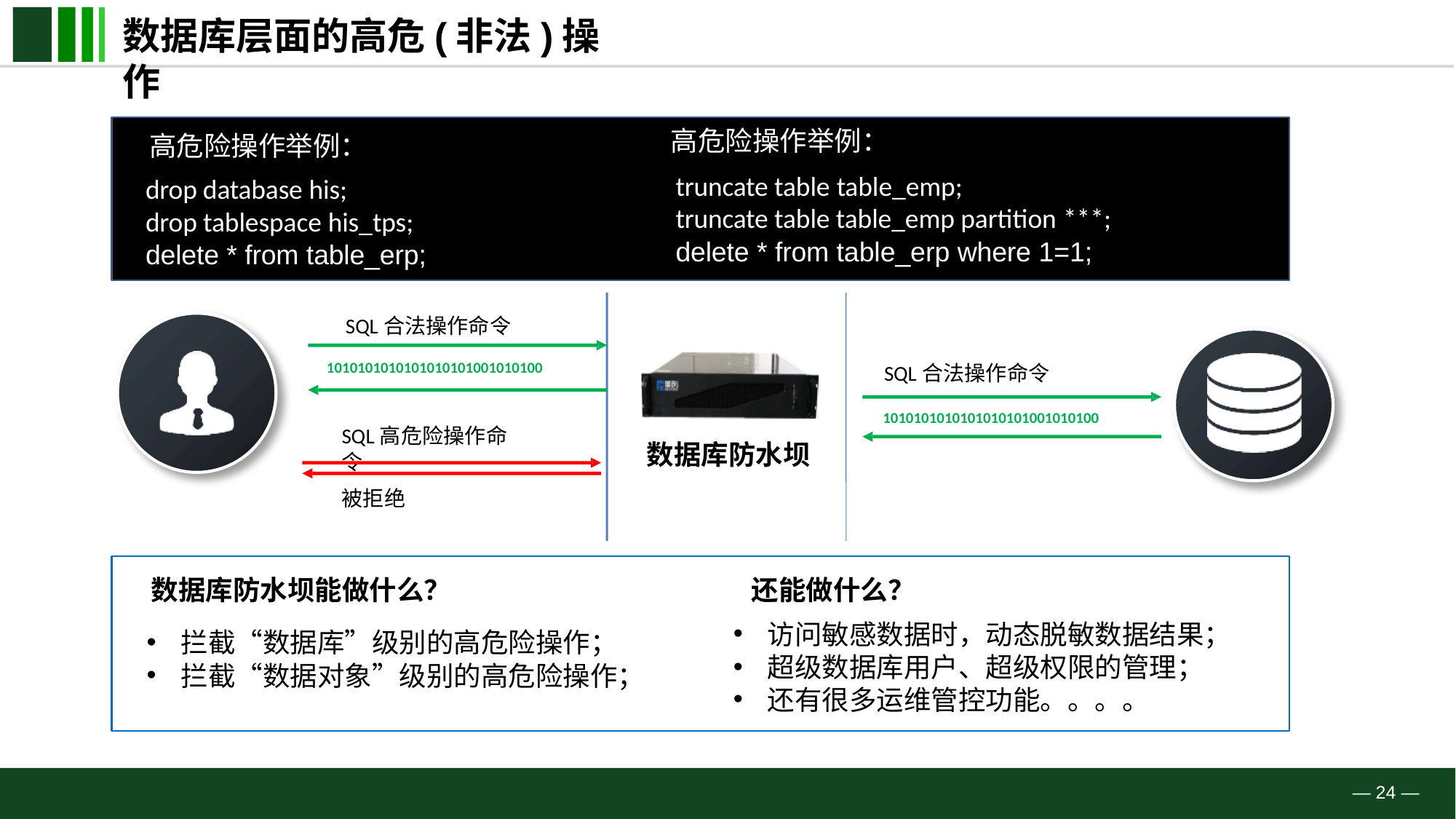

# 数据库层面的高危(非法)操作
高危险操作举例：
truncate table table_emp;
truncate table table_emp partition ***;
delete * from table_erp where 1=1;
高危险操作举例：
drop database his;
drop tablespace his_tps;
delete * from table_erp;

SQL合法操作命令
1010101010101010101001010100

SQL合法操作命令
1010101010101010101001010100

SQL高危险操作命令

数据库防水坝

被拒绝

还能做什么？
访问敏感数据时，动态脱敏数据结果；
超级数据库用户、超级权限的管理；
还有很多运维管控功能。。。。
数据库防水坝能做什么？
拦截“数据库”级别的高危险操作；
拦截“数据对象”级别的高危险操作；
— 24 —